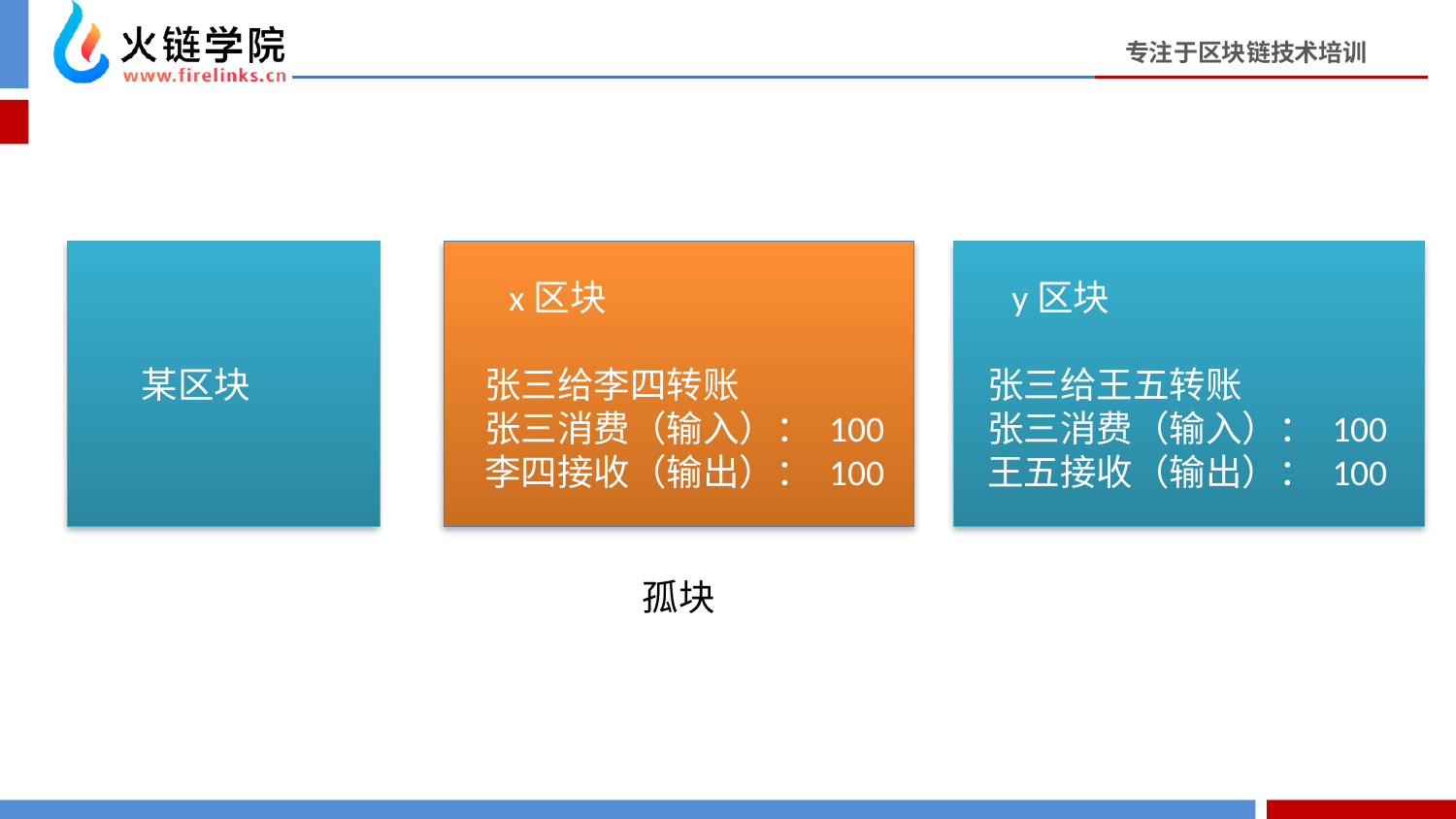

某区块
       x区块

   张三给李四转账
   张三消费（输入）： 100
   李四接收（输出）： 100
       y区块

   张三给王五转账
   张三消费（输入）： 100
   王五接收（输出）： 100
孤块
27